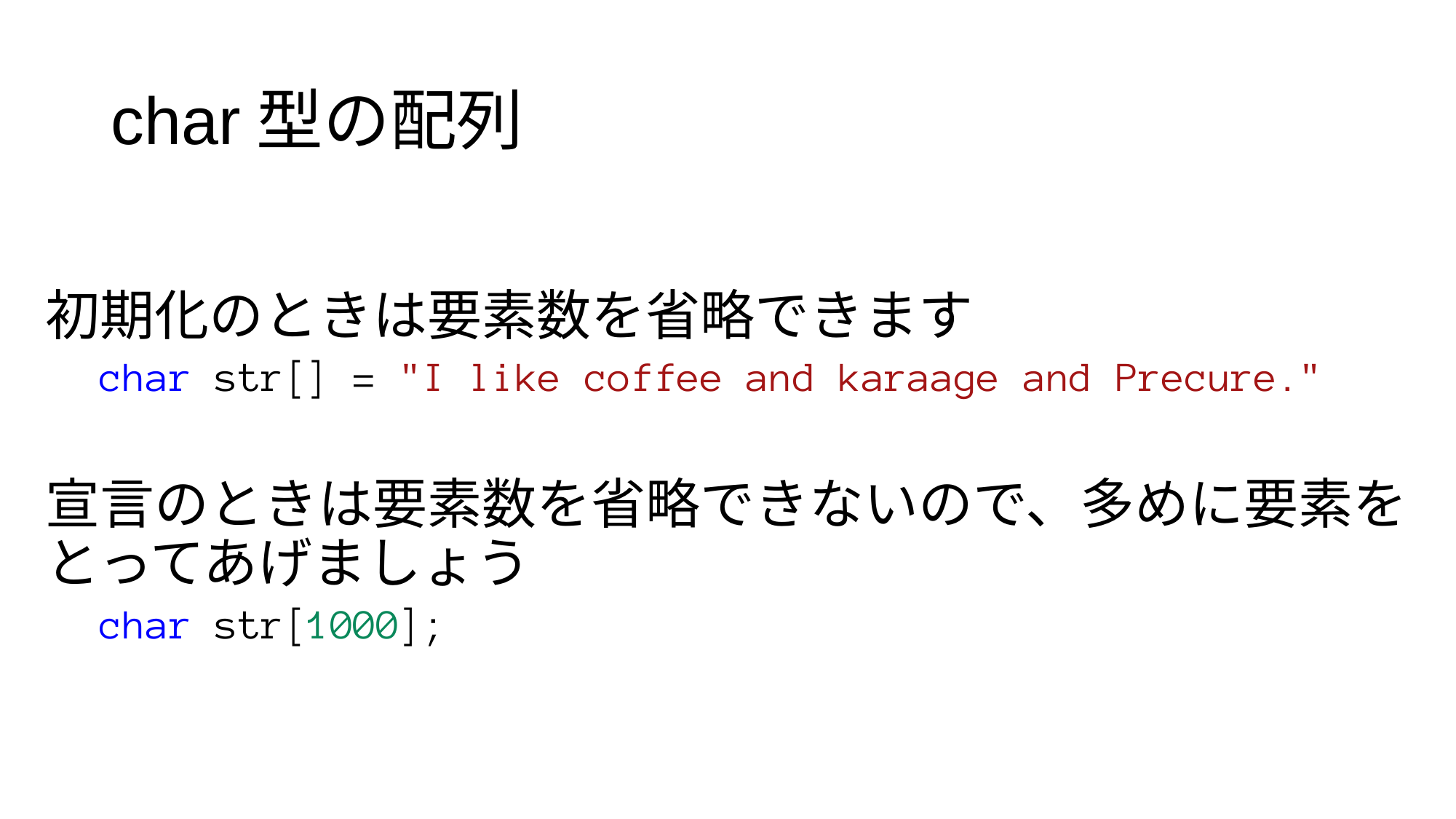

# char型の配列

初期化のときは要素数を省略できます
char str[] = "I like coffee and karaage and Precure."

宣言のときは要素数を省略できないので、多めに要素をとってあげましょう
char str[1000];